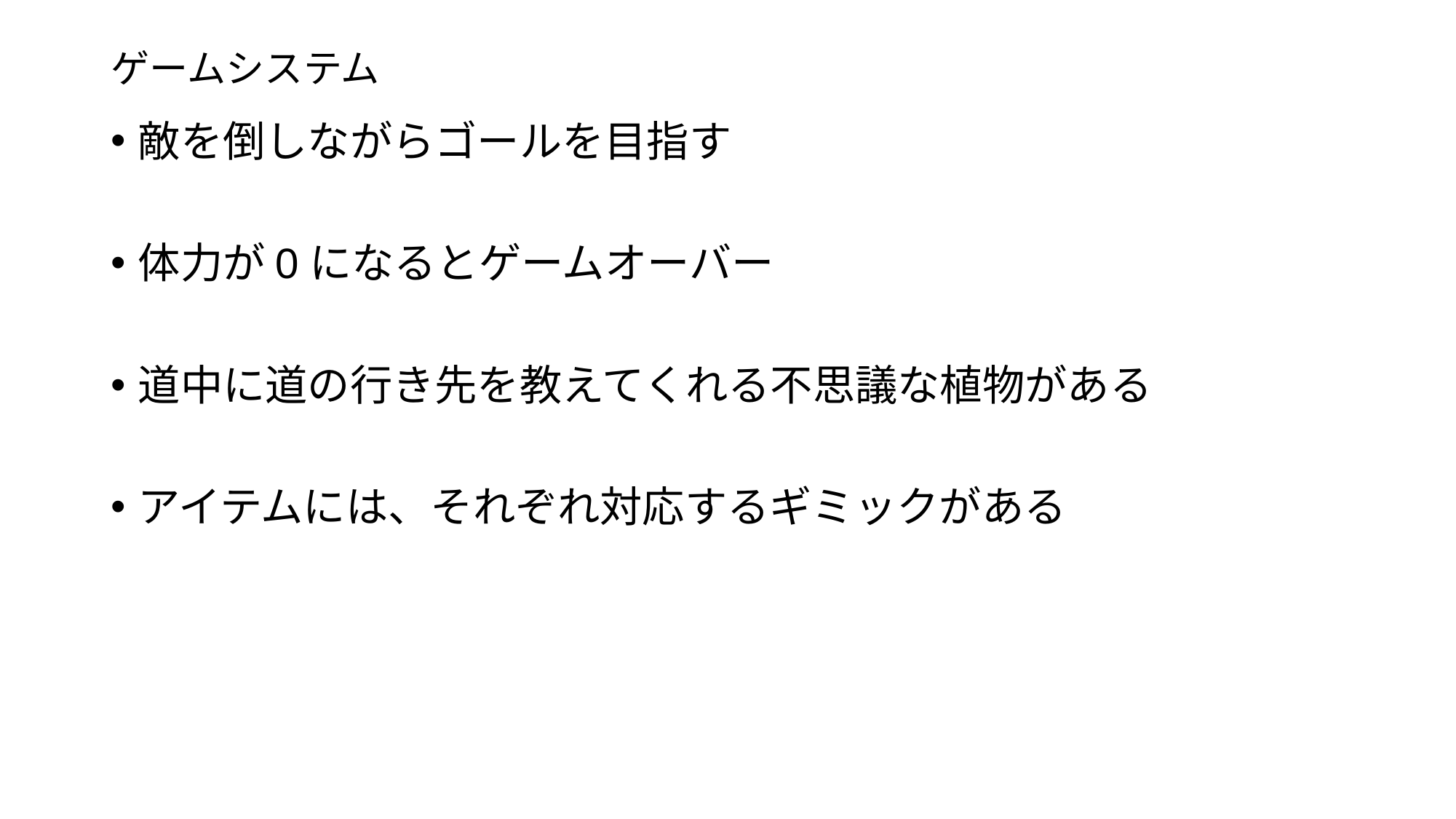

# ゲームシステム
敵を倒しながらゴールを目指す

体力が0になるとゲームオーバー

道中に道の行き先を教えてくれる不思議な植物がある

アイテムには、それぞれ対応するギミックがある